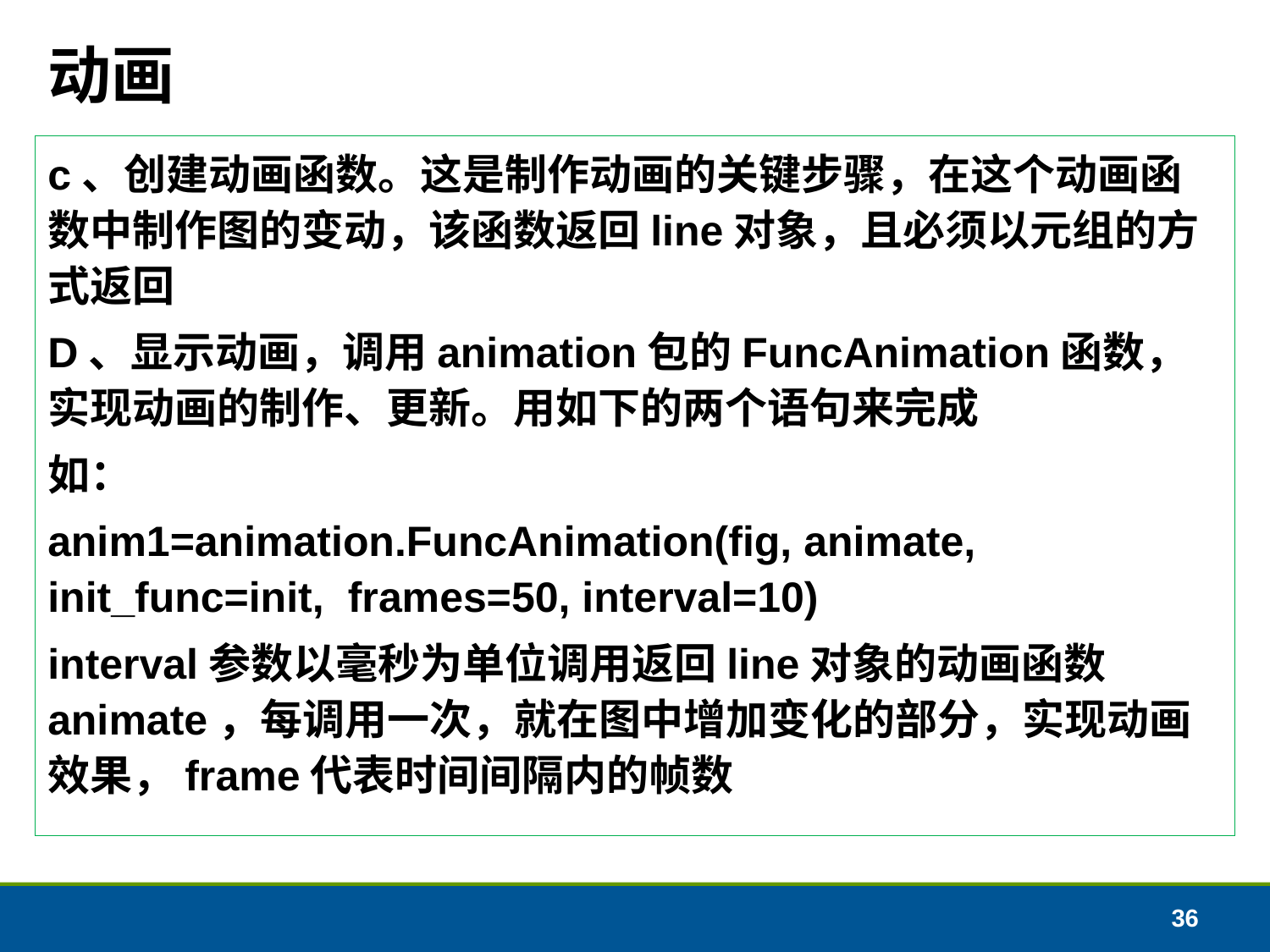

# 动画

c、创建动画函数。这是制作动画的关键步骤，在这个动画函数中制作图的变动，该函数返回line对象，且必须以元组的方式返回
D、显示动画，调用animation包的FuncAnimation函数，实现动画的制作、更新。用如下的两个语句来完成
如：
anim1=animation.FuncAnimation(fig, animate, init_func=init,  frames=50, interval=10)
interval参数以毫秒为单位调用返回line对象的动画函数animate，每调用一次，就在图中增加变化的部分，实现动画效果，frame代表时间间隔内的帧数